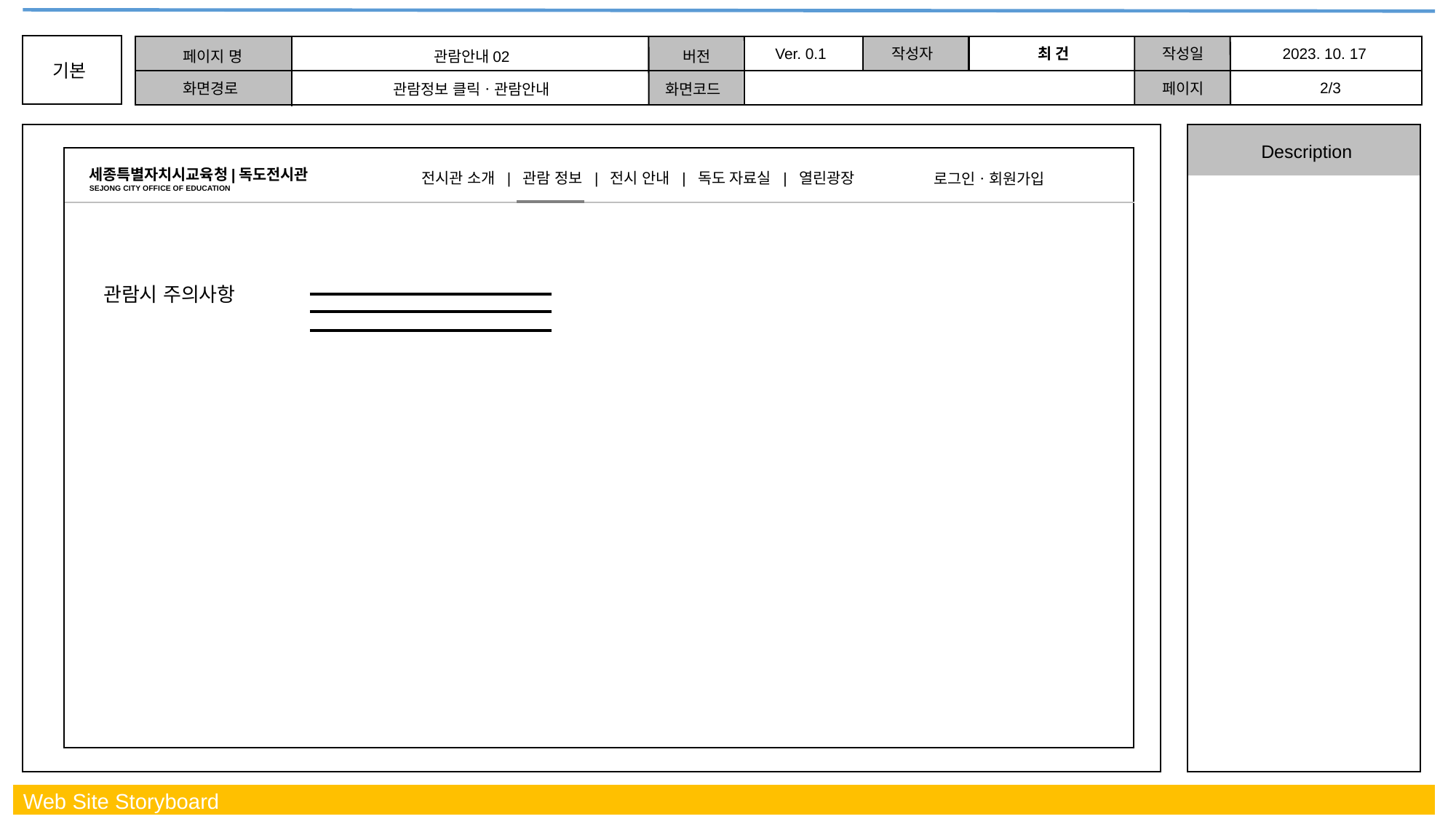

Ver. 0.1
2023. 10. 17
최 건
작성자
작성일
버전
페이지 명
관람안내02
2/3
화면경로
페이지
관람정보 클릭ㆍ관람안내
화면코드
기본

Description

세종특별자치시교육청|독도전시관
SEJONG CITY OFFICE OF EDUCATION
전시관 소개  |  관람 정보  |  전시 안내  |  독도 자료실  |  열린광장
로그인ㆍ회원가입
관람시 주의사항
Web Site Storyboard